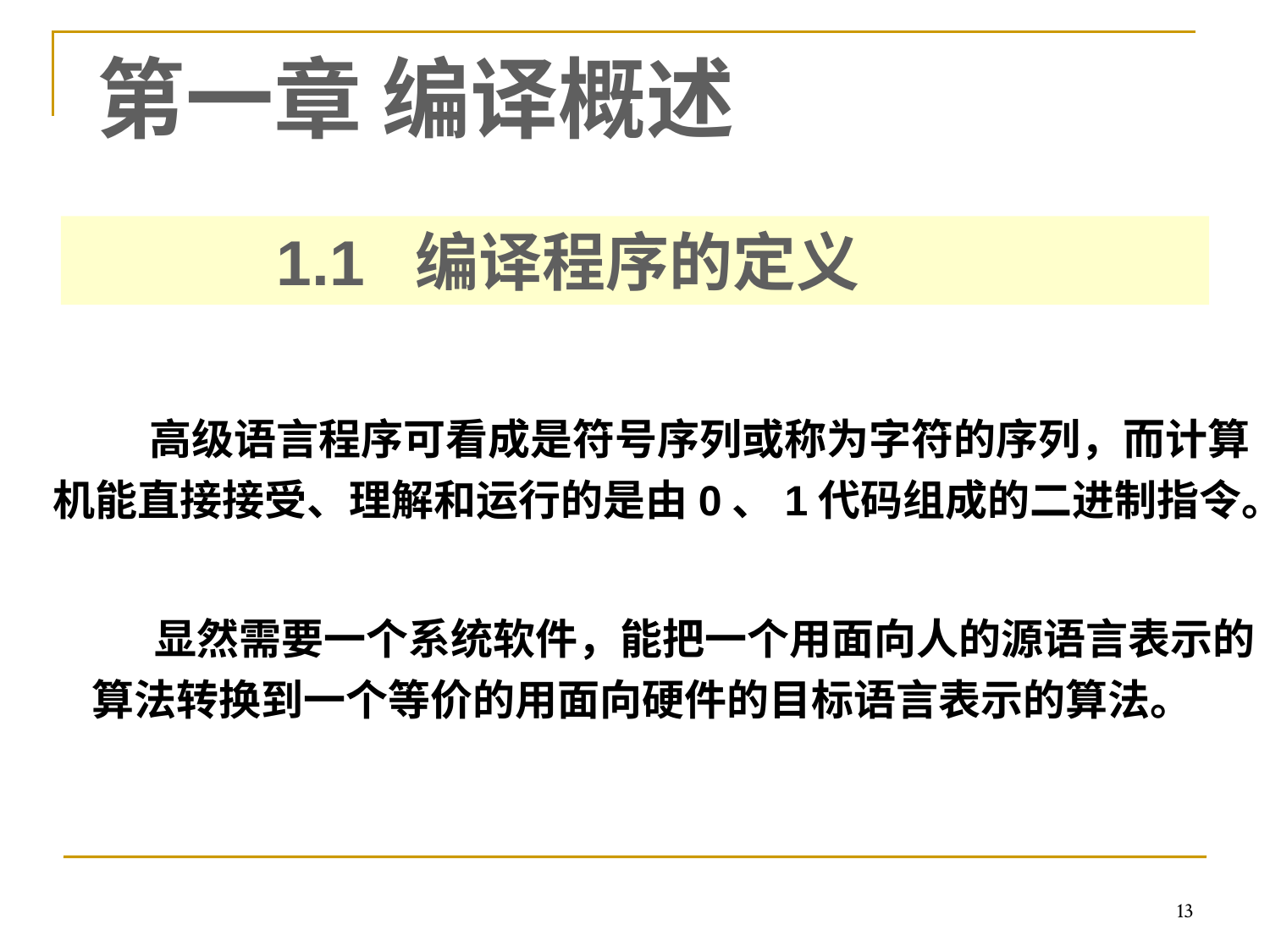

# 第一章 编译概述
        1.1  编译程序的定义
          高级语言程序可看成是符号序列或称为字符的序列，而计算机能直接接受、理解和运行的是由0、1代码组成的二进制指令。

           显然需要一个系统软件，能把一个用面向人的源语言表示的算法转换到一个等价的用面向硬件的目标语言表示的算法。
13